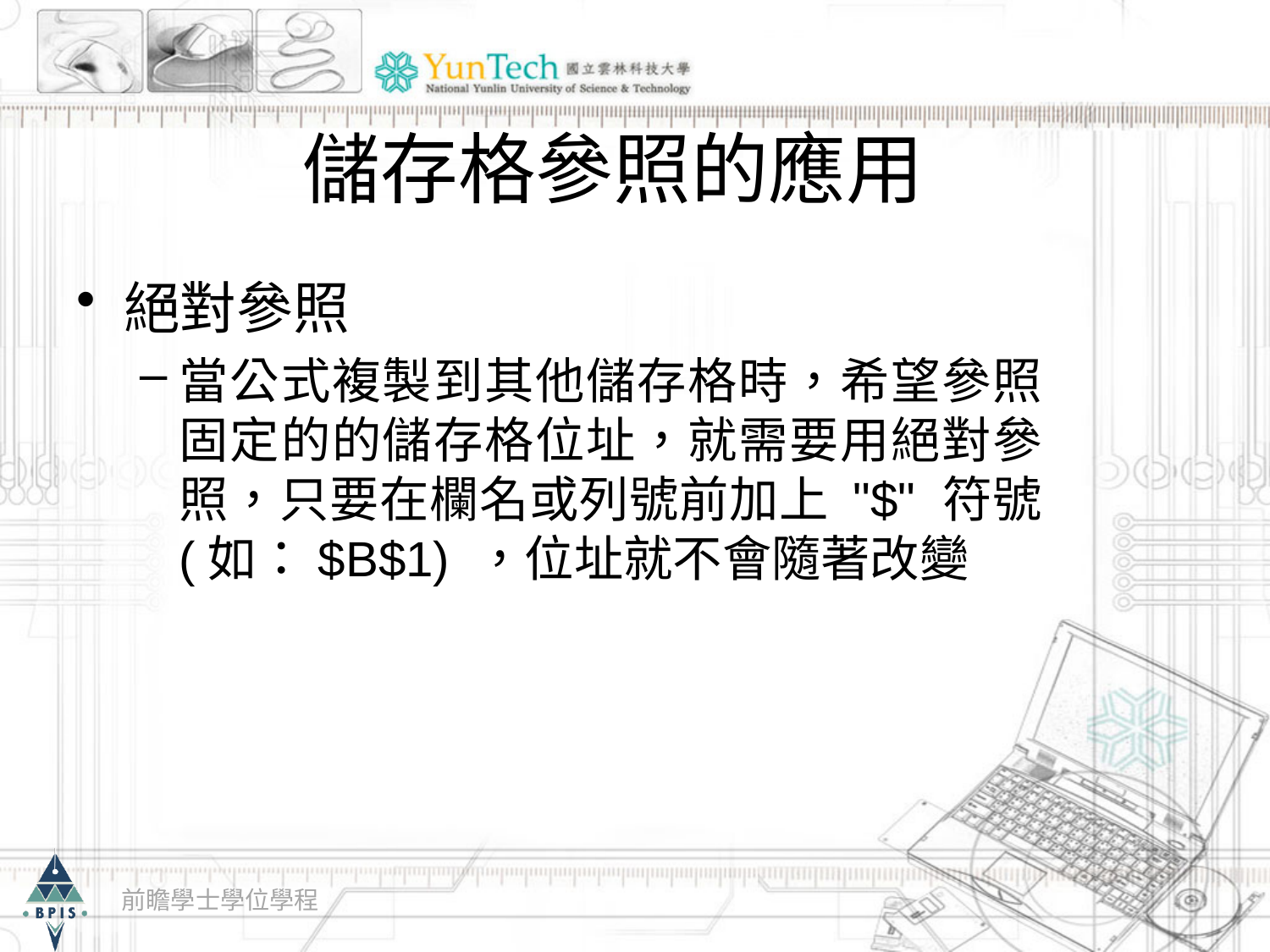

# 儲存格參照的應用
絕對參照
當公式複製到其他儲存格時，希望參照固定的的儲存格位址，就需要用絕對參照，只要在欄名或列號前加上 "$" 符號 (如：$B$1) ，位址就不會隨著改變